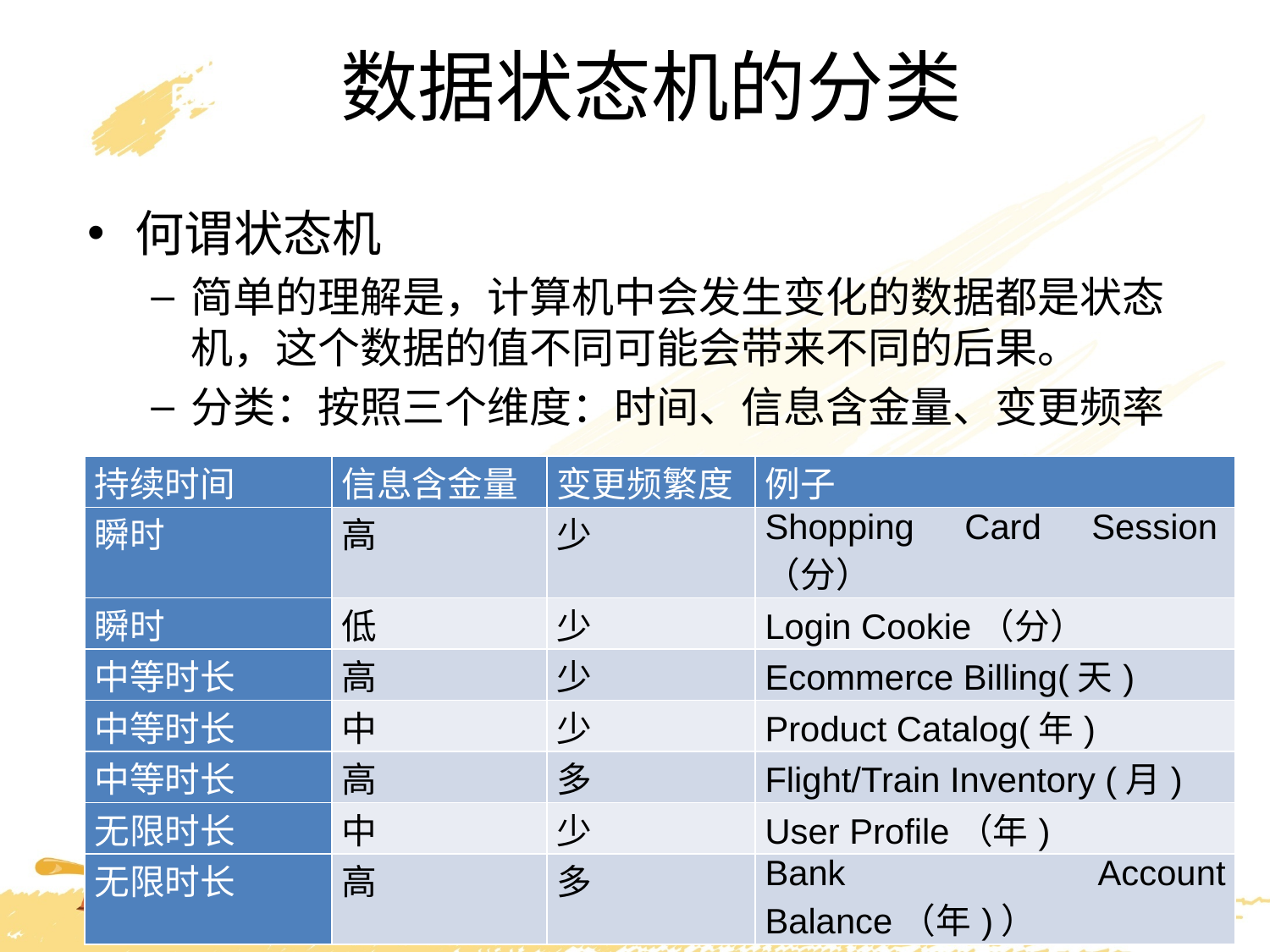

# 数据状态机的分类
何谓状态机
简单的理解是，计算机中会发生变化的数据都是状态机，这个数据的值不同可能会带来不同的后果。
分类：按照三个维度：时间、信息含金量、变更频率

| 持续时间 | 信息含金量 | 变更频繁度 | 例子 |
| --- | --- | --- | --- |
| 瞬时 | 高 | 少 | Shopping Card Session（分） |
| 瞬时 | 低 | 少 | Login Cookie（分） |
| 中等时长 | 高 | 少 | Ecommerce Billing(天) |
| 中等时长 | 中 | 少 | Product Catalog(年) |
| 中等时长 | 高 | 多 | Flight/Train Inventory (月) |
| 无限时长 | 中 | 少 | User Profile（年) |
| 无限时长 | 高 | 多 | Bank Account Balance（年)） |